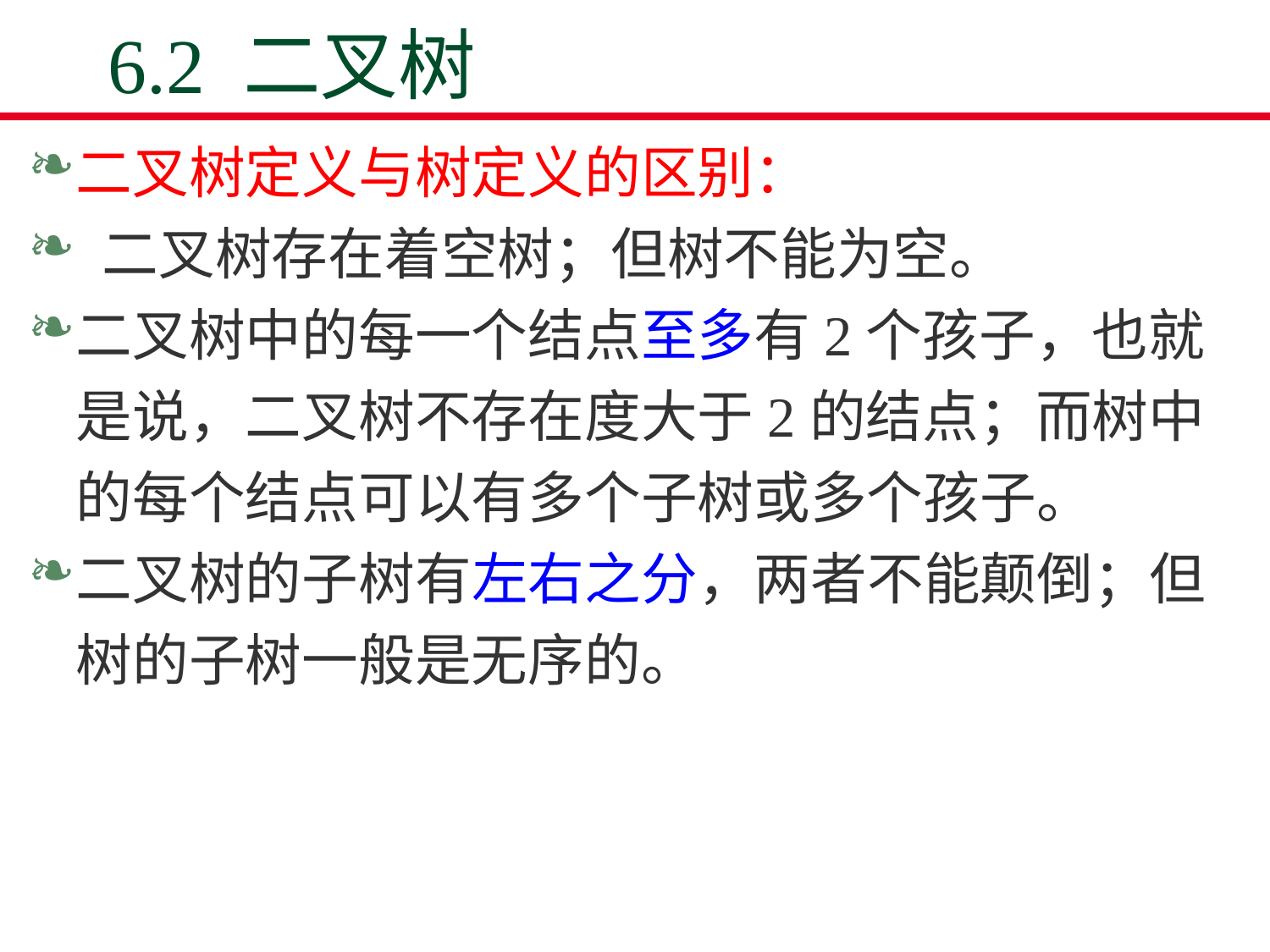

# 6.2 二叉树
二叉树定义与树定义的区别：
 二叉树存在着空树；但树不能为空。
二叉树中的每一个结点至多有2个孩子，也就是说，二叉树不存在度大于2的结点；而树中的每个结点可以有多个子树或多个孩子。
二叉树的子树有左右之分，两者不能颠倒；但树的子树一般是无序的。